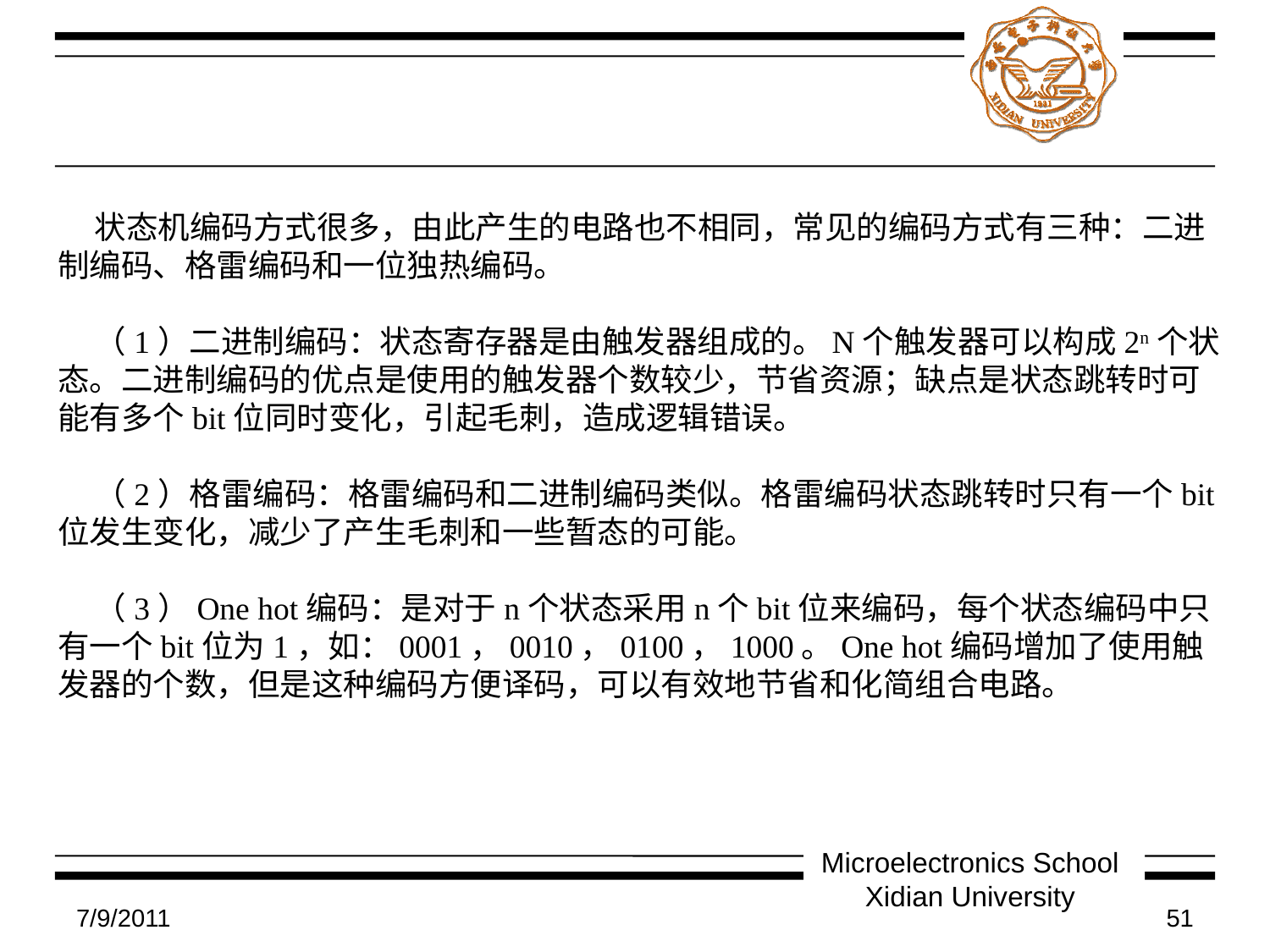

#
状态机编码方式很多，由此产生的电路也不相同，常见的编码方式有三种：二进制编码、格雷编码和一位独热编码。

（1）二进制编码：状态寄存器是由触发器组成的。N个触发器可以构成2n个状态。二进制编码的优点是使用的触发器个数较少，节省资源；缺点是状态跳转时可能有多个bit位同时变化，引起毛刺，造成逻辑错误。

（2）格雷编码：格雷编码和二进制编码类似。格雷编码状态跳转时只有一个bit位发生变化，减少了产生毛刺和一些暂态的可能。

（3）One hot编码：是对于n个状态采用n个bit位来编码，每个状态编码中只有一个bit位为1，如：0001，0010，0100，1000。One hot编码增加了使用触发器的个数，但是这种编码方便译码，可以有效地节省和化简组合电路。
Microelectronics School  Xidian University
7/9/2011
51